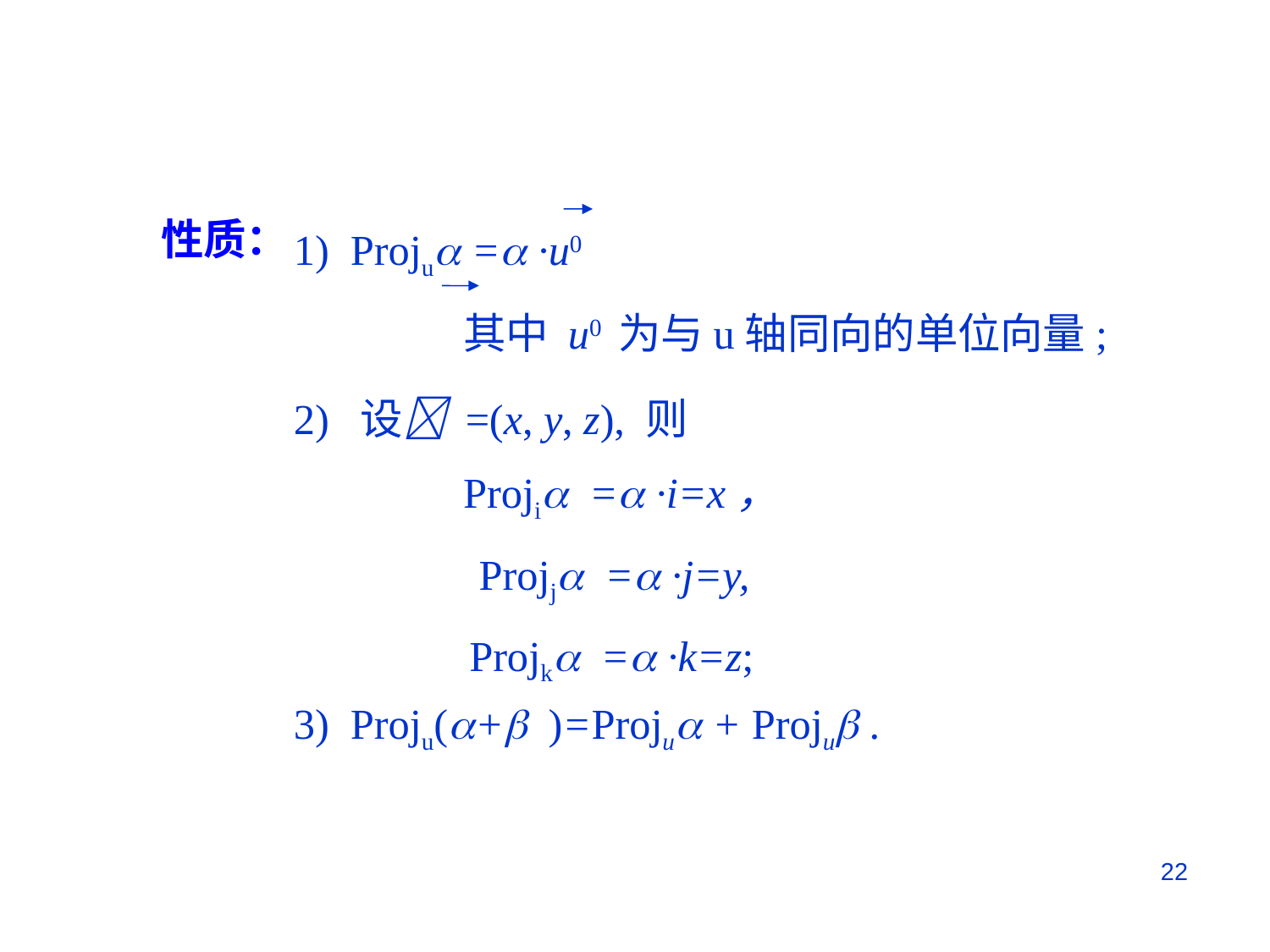

1)  Projuα =α ·u0
其中 u0 为与u轴同向的单位向量;

性质：
2)  设α =(x, y, z), 则
Projiα  =α ·i=x，
 Projjα  =α ·j=y,
 Projkα  =α ·k=z;
3)  Proju(α+β  )=Projuα + Projuβ .
22